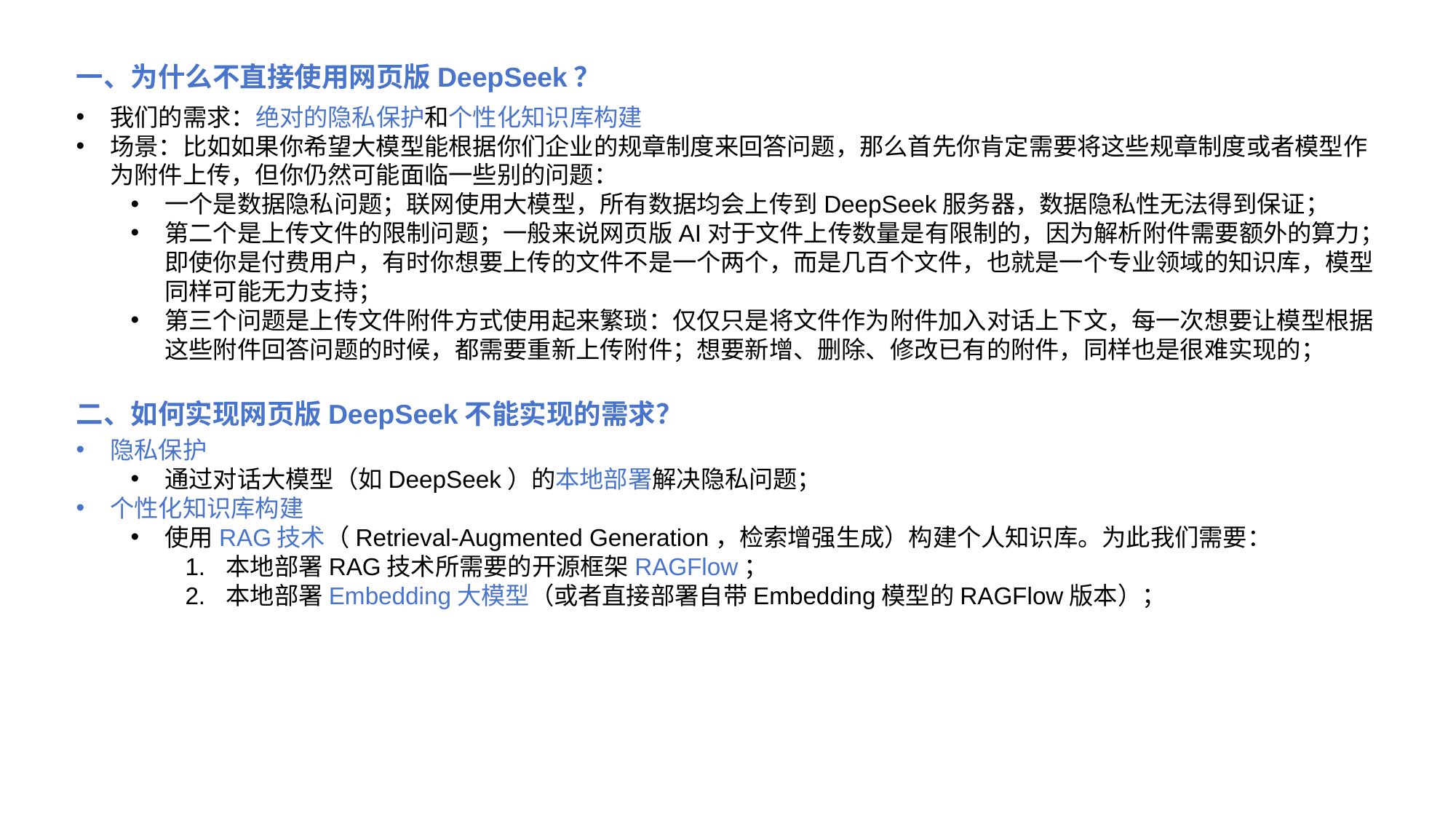

一、为什么不直接使用网页版DeepSeek？
我们的需求：绝对的隐私保护和个性化知识库构建
场景：比如如果你希望大模型能根据你们企业的规章制度来回答问题，那么首先你肯定需要将这些规章制度或者模型作为附件上传，但你仍然可能面临一些别的问题：
一个是数据隐私问题；联网使用大模型，所有数据均会上传到DeepSeek服务器，数据隐私性无法得到保证；
第二个是上传文件的限制问题；一般来说网页版AI对于文件上传数量是有限制的，因为解析附件需要额外的算力；即使你是付费用户，有时你想要上传的文件不是一个两个，而是几百个文件，也就是一个专业领域的知识库，模型同样可能无力支持；
第三个问题是上传文件附件方式使用起来繁琐：仅仅只是将文件作为附件加入对话上下文，每一次想要让模型根据这些附件回答问题的时候，都需要重新上传附件；想要新增、删除、修改已有的附件，同样也是很难实现的；

二、如何实现网页版DeepSeek不能实现的需求？
隐私保护
通过对话大模型（如DeepSeek）的本地部署解决隐私问题；
个性化知识库构建
使用RAG技术（Retrieval-Augmented Generation，检索增强生成）构建个人知识库。为此我们需要：
本地部署RAG技术所需要的开源框架RAGFlow；
本地部署Embedding大模型（或者直接部署自带Embedding模型的RAGFlow版本）；